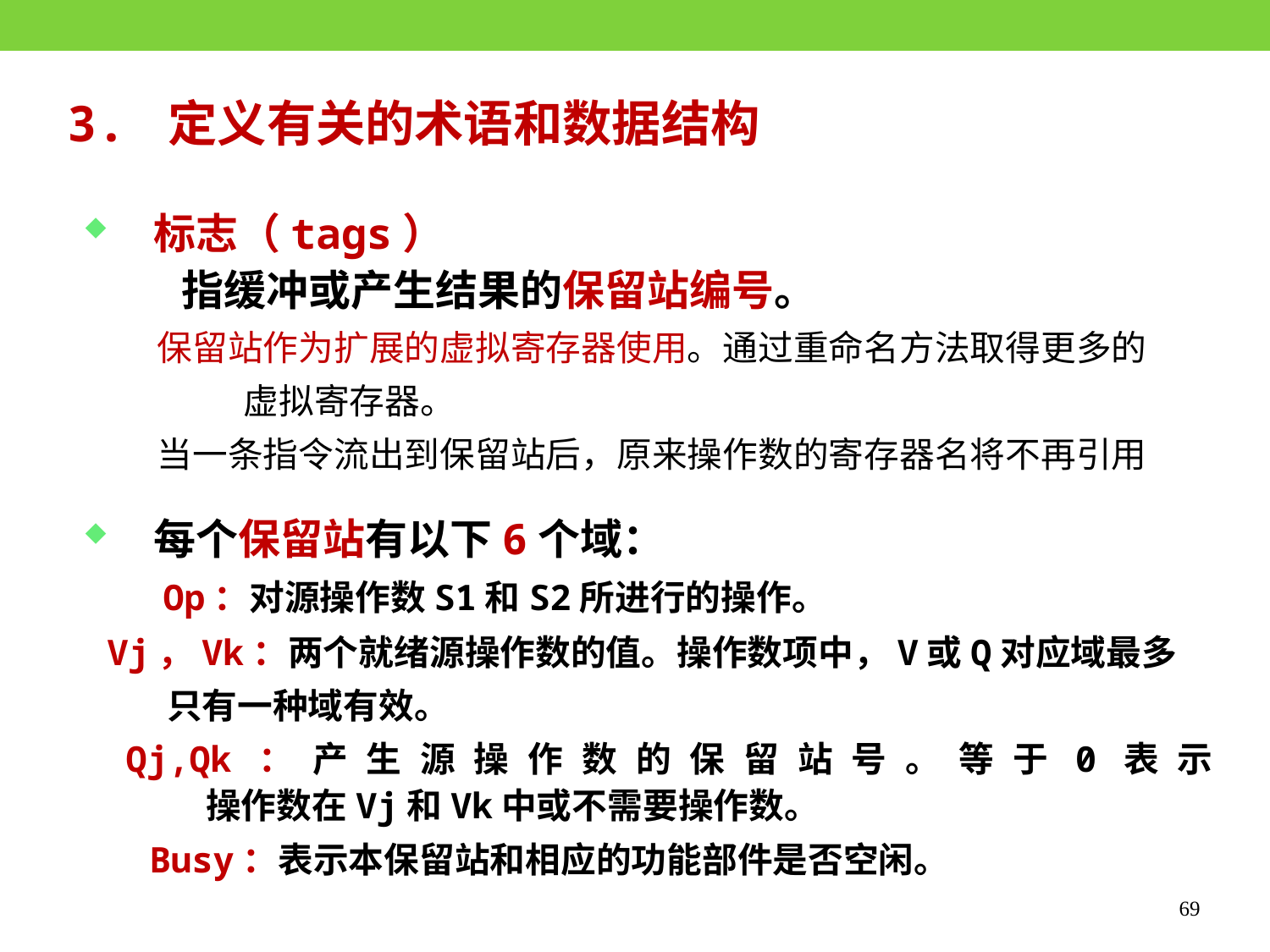

3. 定义有关的术语和数据结构
 标志（tags）
     指缓冲或产生结果的保留站编号。
        保留站作为扩展的虚拟寄存器使用。通过重命名方法取得更多的
                   虚拟寄存器。
        当一条指令流出到保留站后，原来操作数的寄存器名将不再引用

 每个保留站有以下6个域：
  Op：对源操作数S1和S2所进行的操作。
 Vj，Vk：两个就绪源操作数的值。操作数项中，V或Q对应域最多
         只有一种域有效。
 Qj,Qk：产生源操作数的保留站号。等于0表示
         操作数在Vj和Vk中或不需要操作数。
   Busy：表示本保留站和相应的功能部件是否空闲。
69